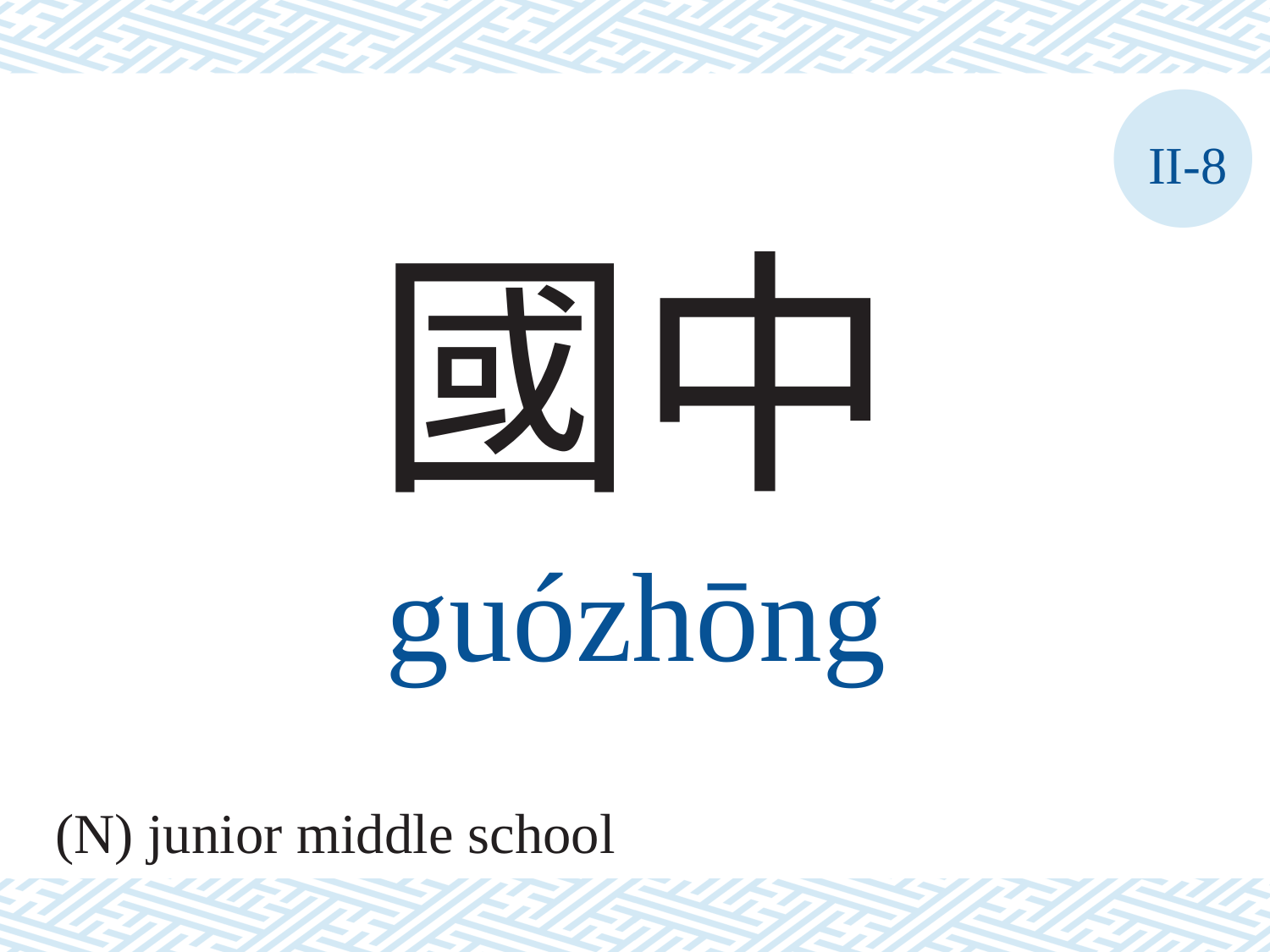

II-8
國中
guózhōng
(N) junior middle school